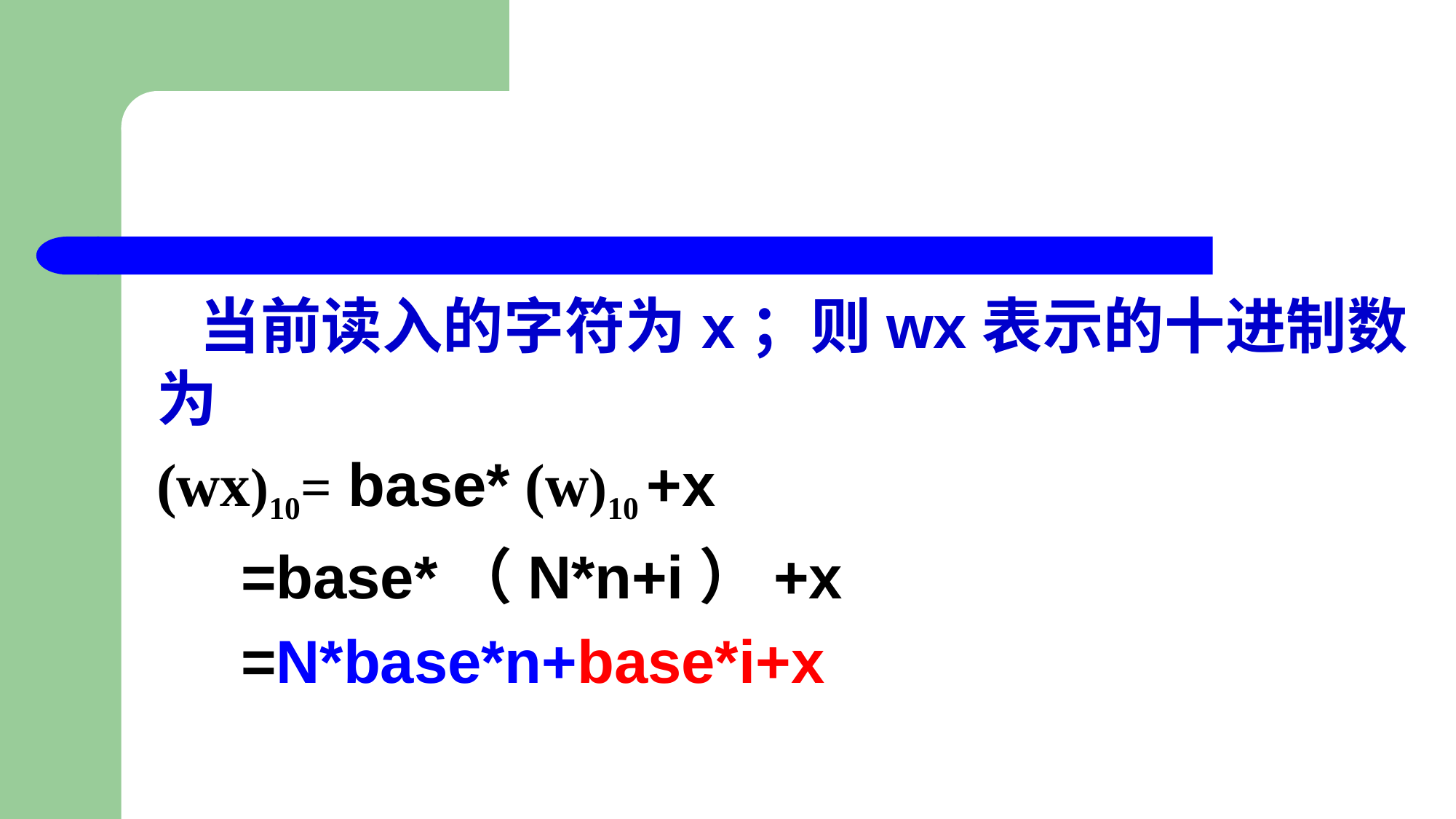

#
  当前读入的字符为x；则wx表示的十进制数为
(wx)10= base* (w)10 +x
     =base*（N*n+i）+x
     =N*base*n+base*i+x